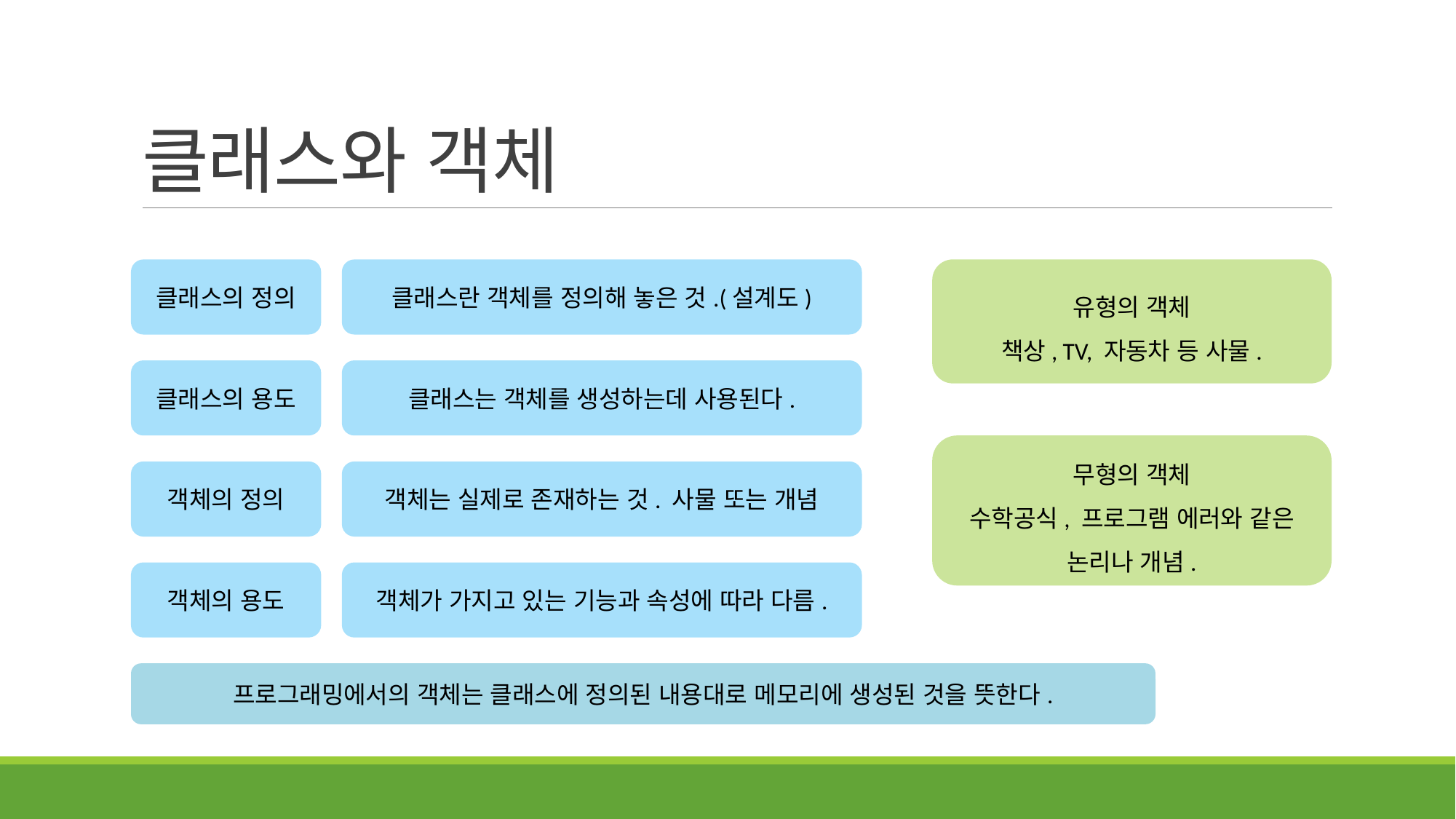

# 클래스와 객체
클래스의 정의
클래스란 객체를 정의해 놓은 것.(설계도)
유형의 객체
책상, TV, 자동차 등 사물.
클래스의 용도
클래스는 객체를 생성하는데 사용된다.
무형의 객체
수학공식, 프로그램 에러와 같은 논리나 개념.
객체의 정의
객체는 실제로 존재하는 것. 사물 또는 개념
객체의 용도
객체가 가지고 있는 기능과 속성에 따라 다름.
프로그래밍에서의 객체는 클래스에 정의된 내용대로 메모리에 생성된 것을 뜻한다.